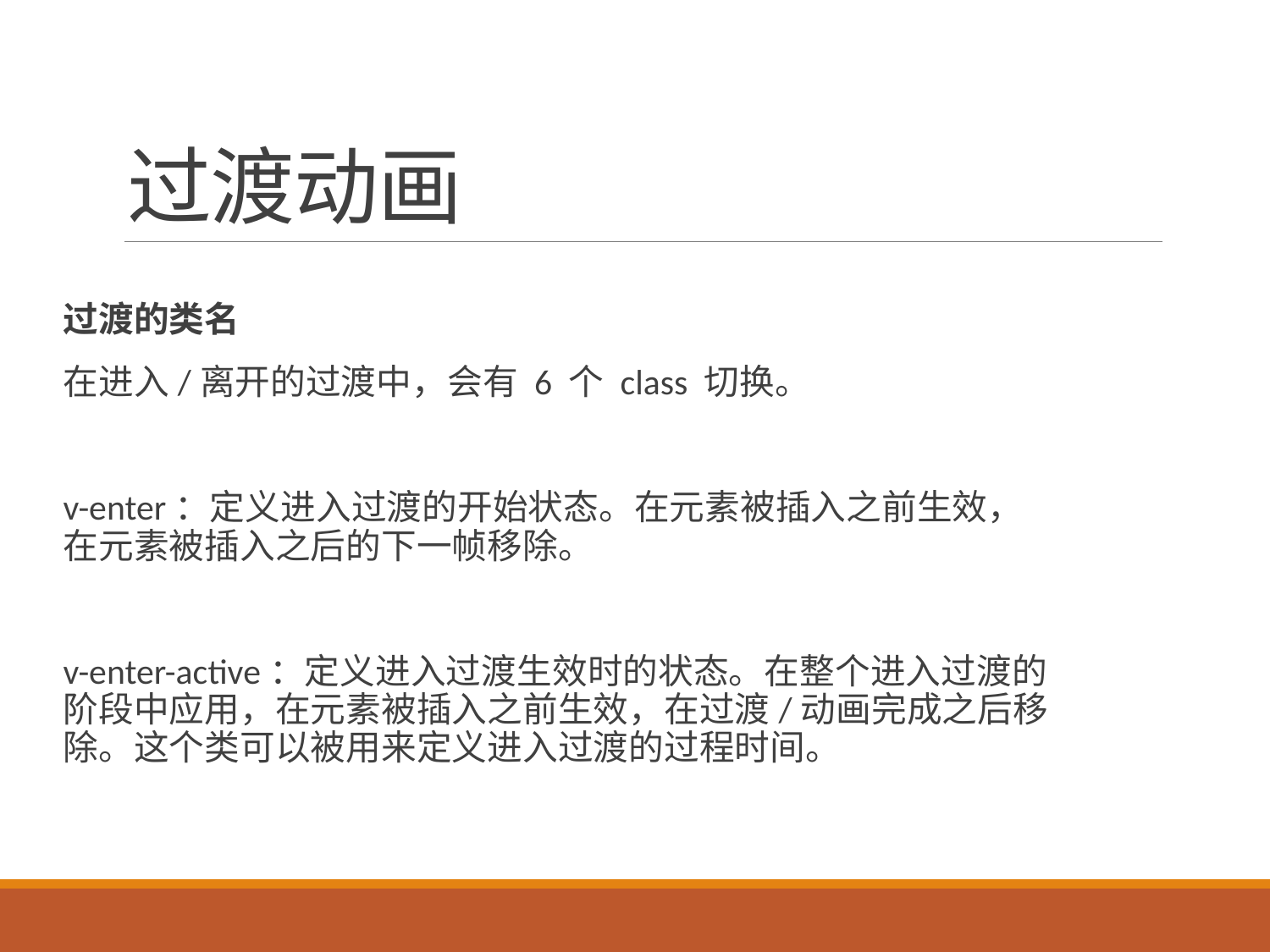

# 过渡动画
过渡的类名
在进入/离开的过渡中，会有 6 个 class 切换。

v-enter：定义进入过渡的开始状态。在元素被插入之前生效，在元素被插入之后的下一帧移除。

v-enter-active：定义进入过渡生效时的状态。在整个进入过渡的阶段中应用，在元素被插入之前生效，在过渡/动画完成之后移除。这个类可以被用来定义进入过渡的过程时间。